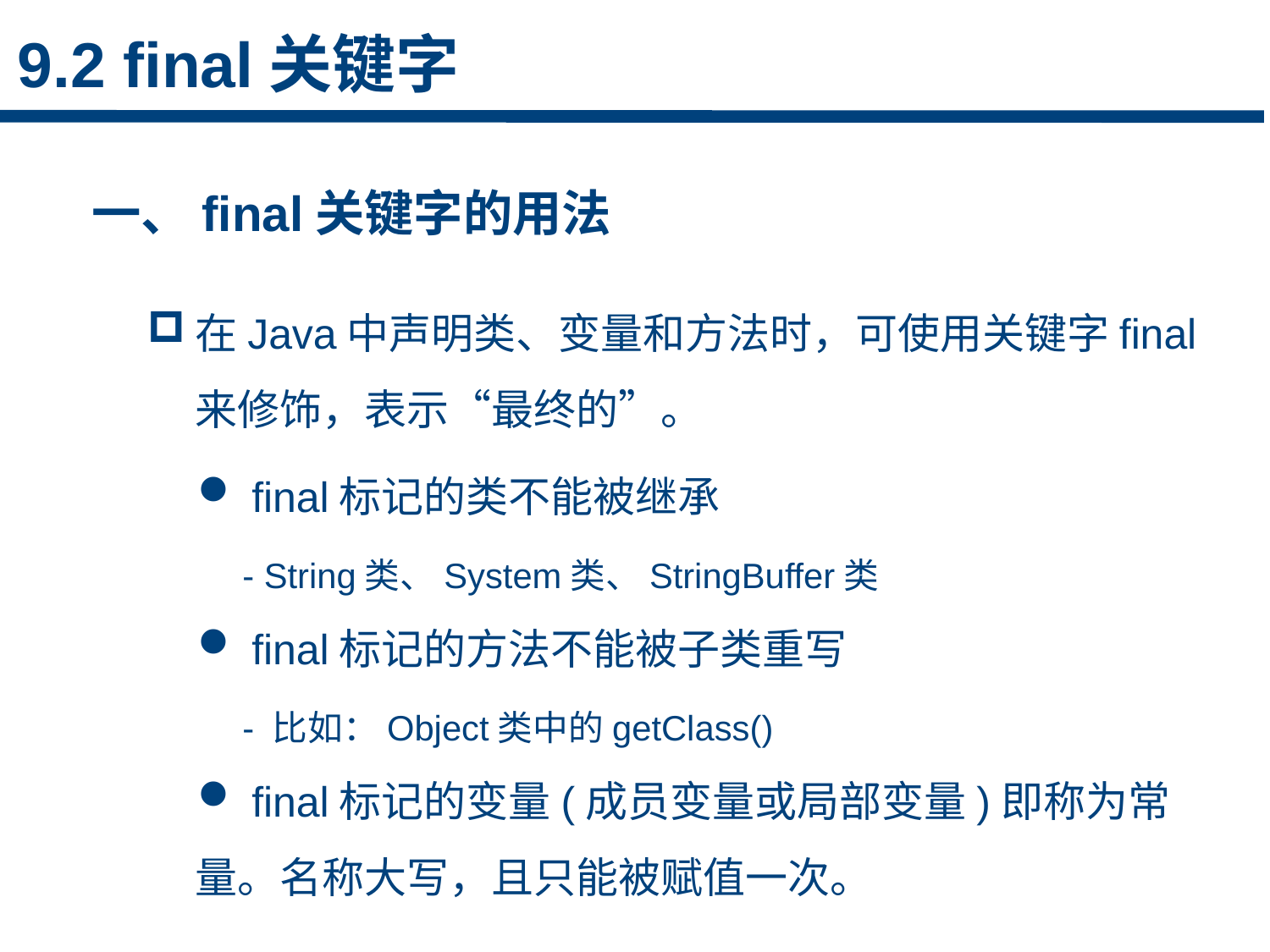

9.2 final关键字
一、final关键字的用法
点击添加文本
在Java中声明类、变量和方法时，可使用关键字final来修饰，表示“最终的”。
 final标记的类不能被继承
    - String类、System类、StringBuffer类
 final标记的方法不能被子类重写
    - 比如：Object类中的getClass()
 final标记的变量(成员变量或局部变量)即称为常量。名称大写，且只能被赋值一次。
点击添加文本
点击添加文本
点击添加文本